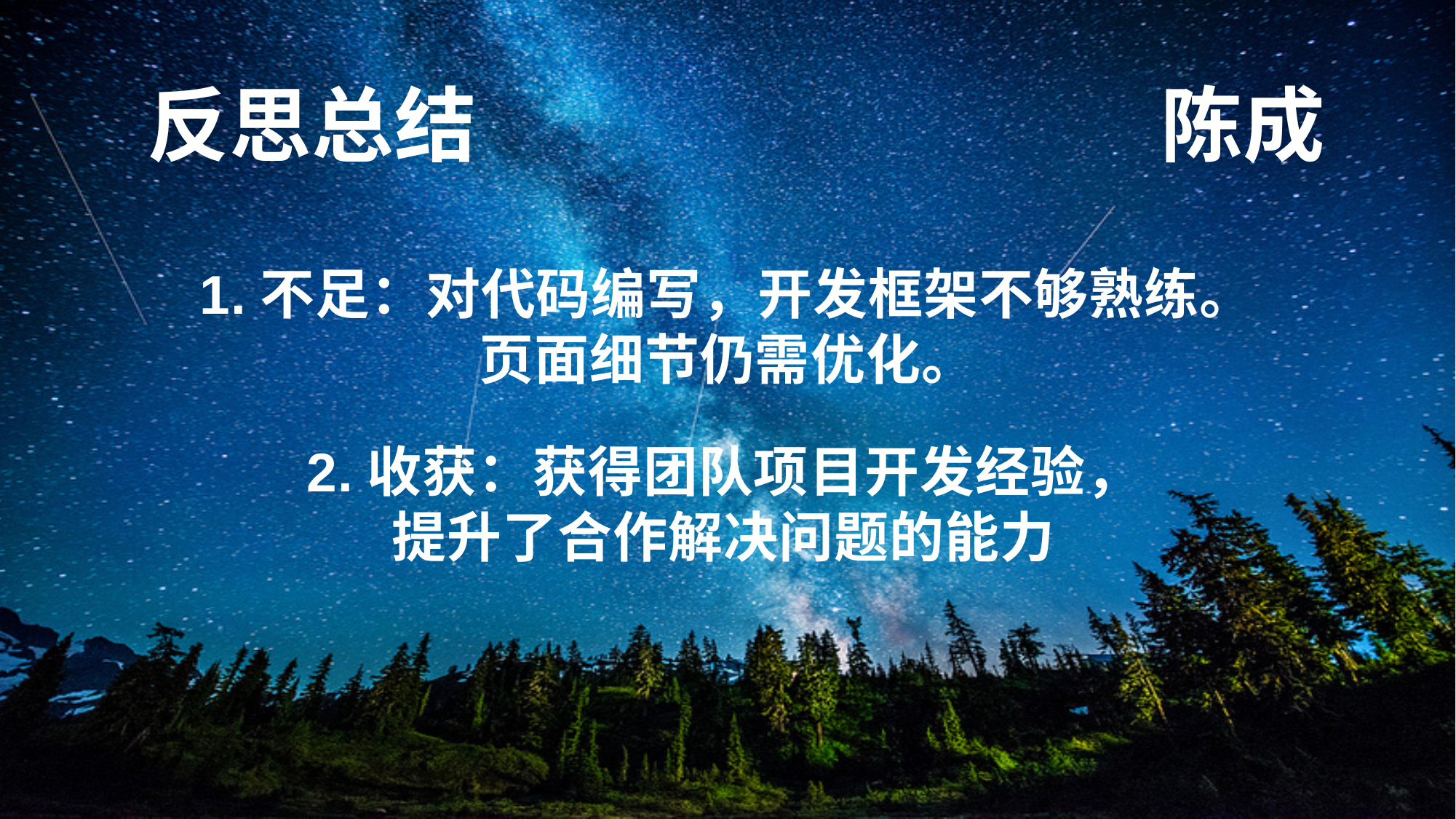

反思总结
陈成
1.不足：对代码编写，开发框架不够熟练。
页面细节仍需优化。
2.收获：获得团队项目开发经验，
提升了合作解决问题的能力